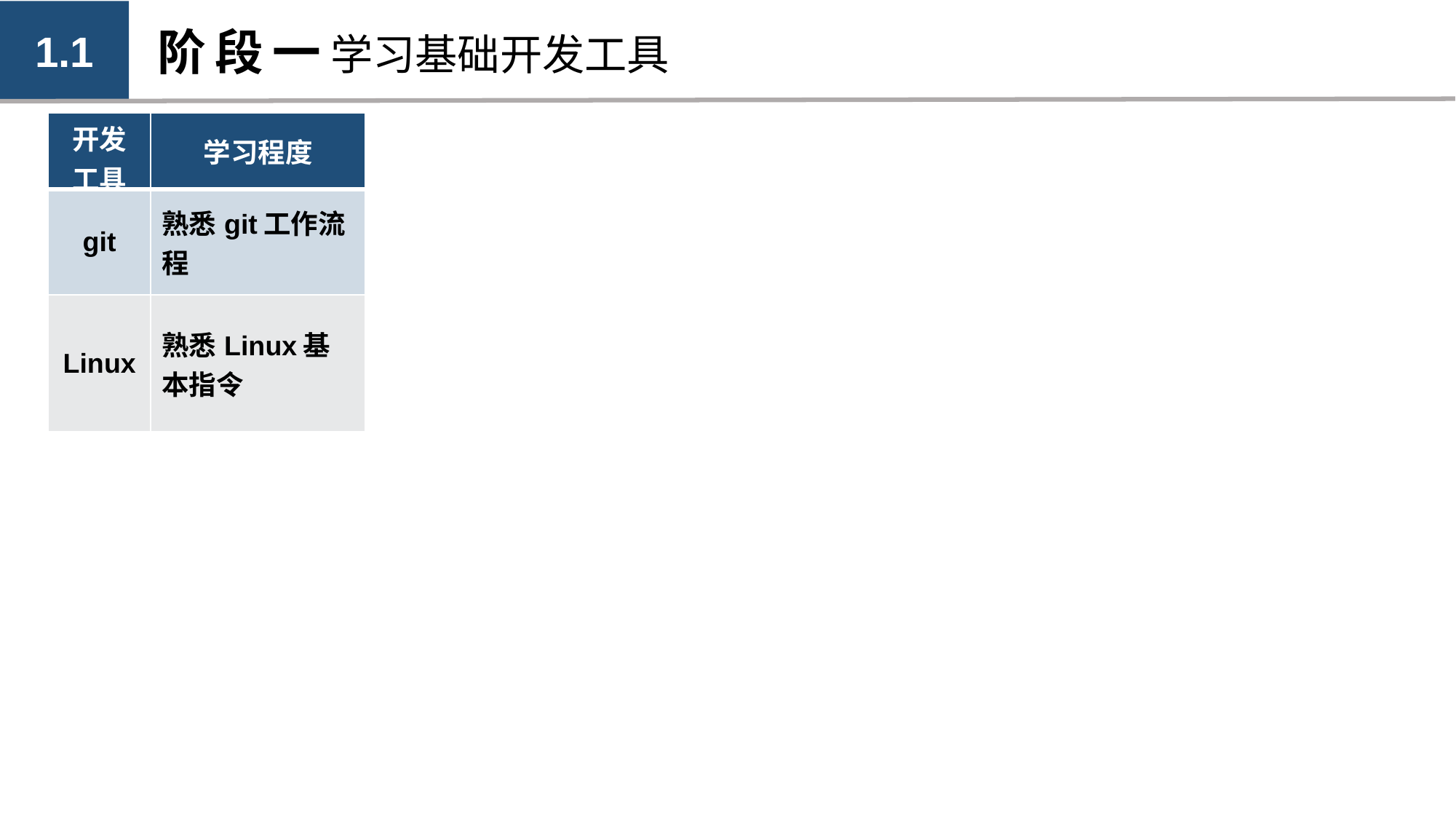

1.1
阶段一学习基础开发工具
| 开发工具 | 学习程度 |
| --- | --- |
| git | 熟悉git工作流程 |
| Linux | 熟悉Linux基本指令 |